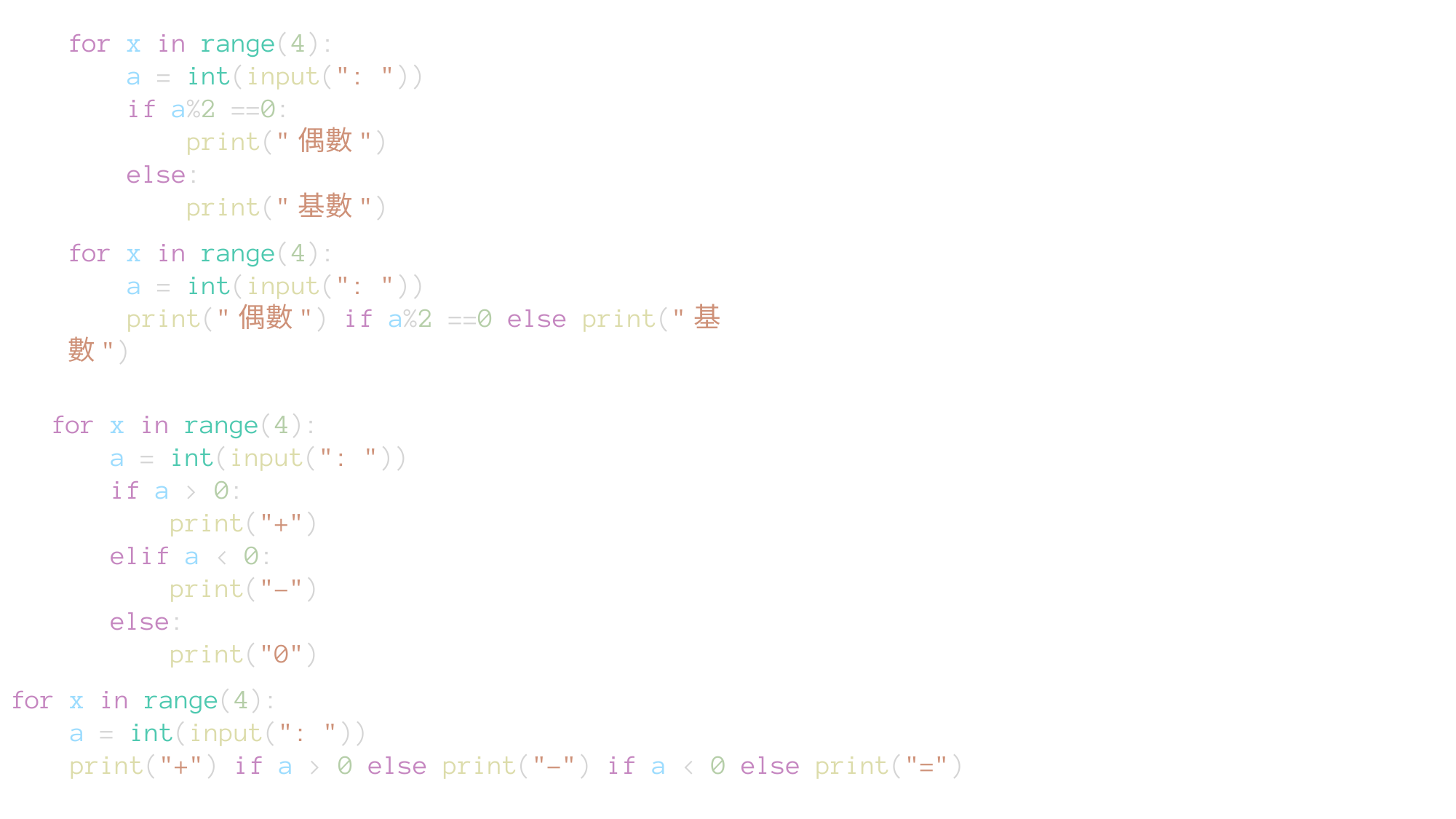

for x in range(4):
    a = int(input(": "))
    if a%2 ==0:
        print("偶數")
    else:
        print("基數")
for x in range(4):
    a = int(input(": "))
    print("偶數") if a%2 ==0 else print("基數")
for x in range(4):
    a = int(input(": "))
    if a > 0:
        print("+")
    elif a < 0:
        print("-")
    else:
        print("0")
for x in range(4):
    a = int(input(": "))
    print("+") if a > 0 else print("-") if a < 0 else print("=")